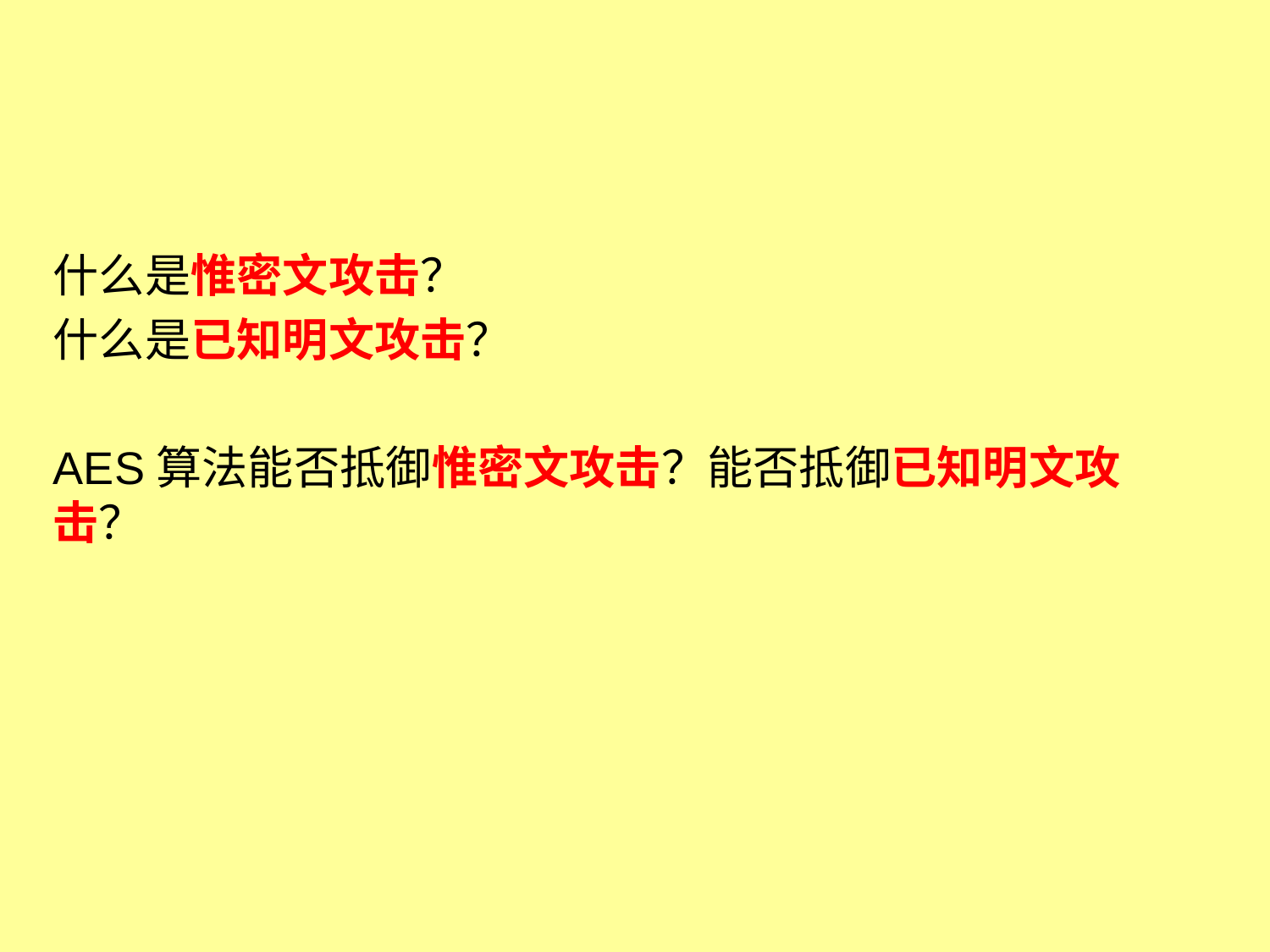

#

什么是惟密文攻击？
什么是已知明文攻击？

AES算法能否抵御惟密文攻击？能否抵御已知明文攻击？